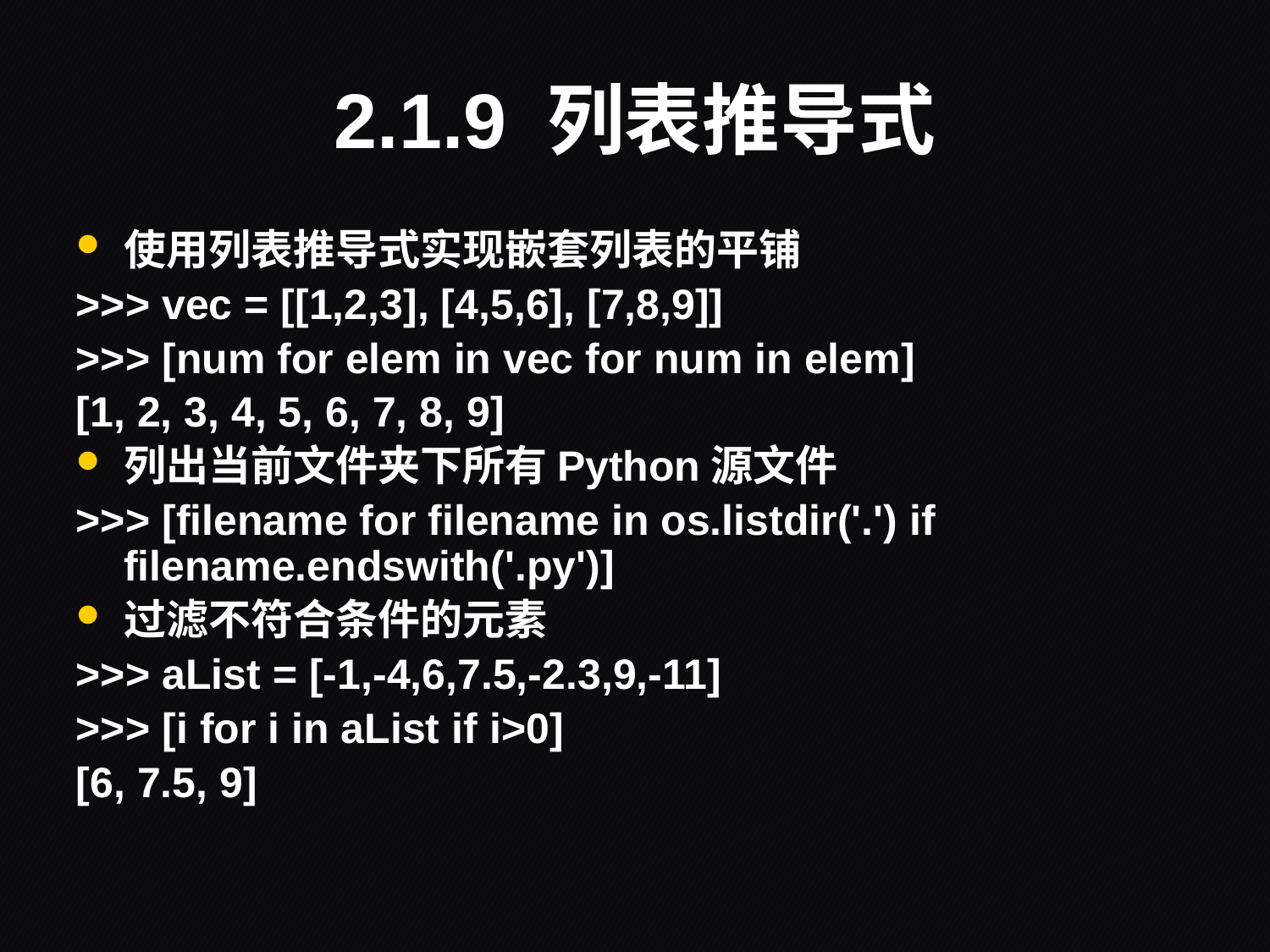

# 2.1.9 列表推导式
使用列表推导式实现嵌套列表的平铺
>>> vec = [[1,2,3], [4,5,6], [7,8,9]]
>>> [num for elem in vec for num in elem]
[1, 2, 3, 4, 5, 6, 7, 8, 9]
列出当前文件夹下所有Python源文件
>>> [filename for filename in os.listdir('.') if filename.endswith('.py')]
过滤不符合条件的元素
>>> aList = [-1,-4,6,7.5,-2.3,9,-11]
>>> [i for i in aList if i>0]
[6, 7.5, 9]